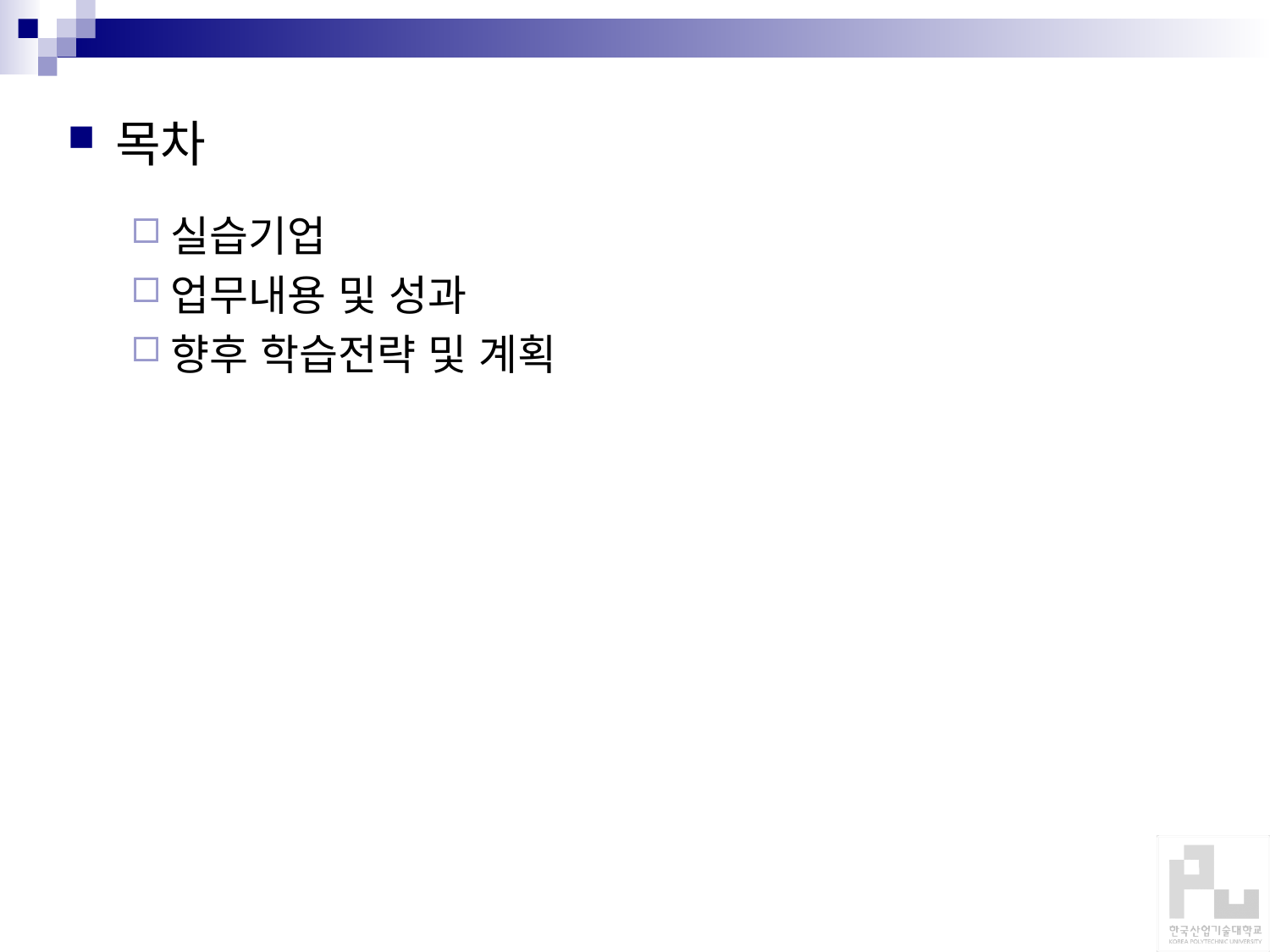

목차

실습기업
업무내용 및 성과
향후 학습전략 및 계획